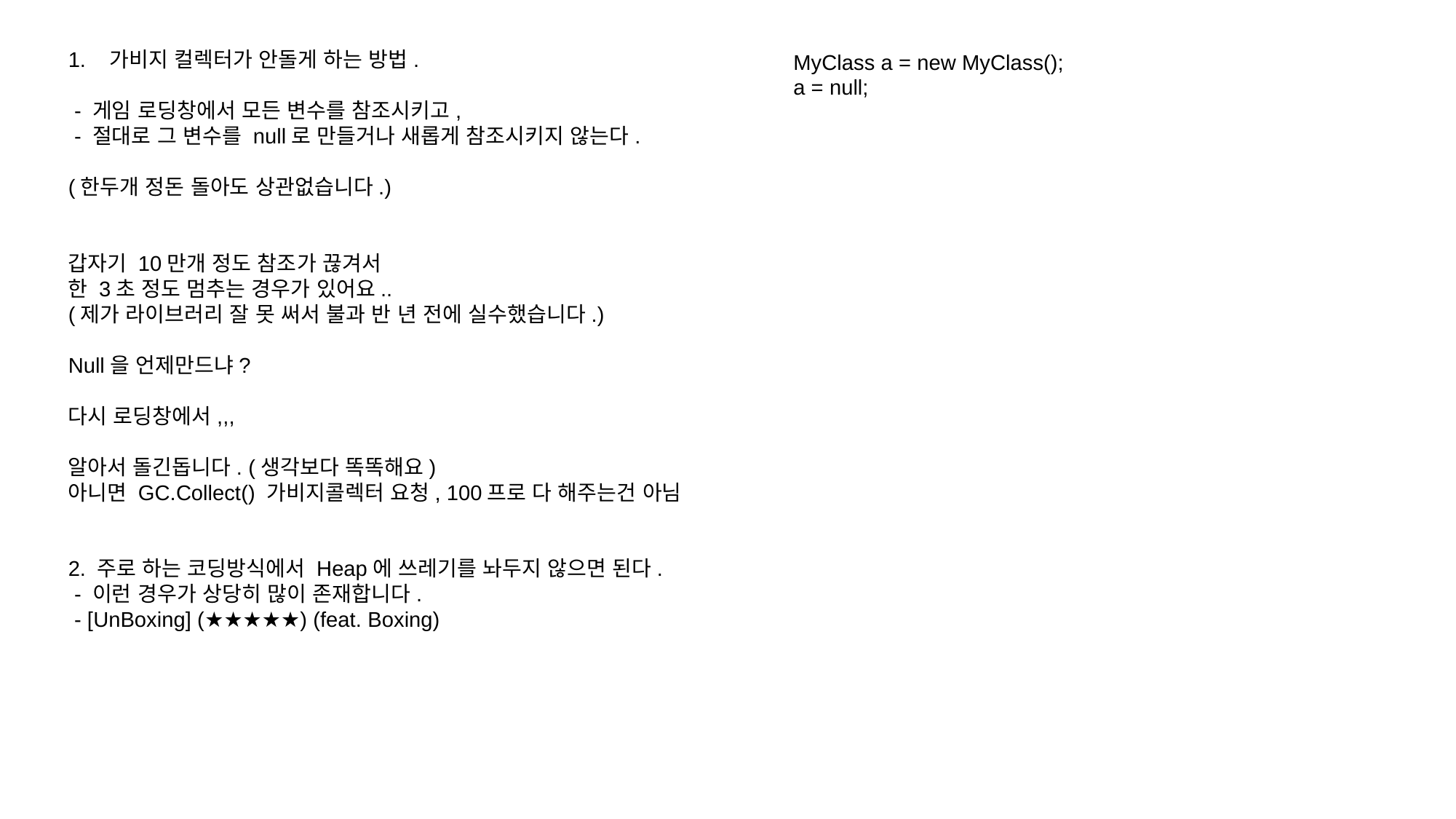

가비지 컬렉터가 안돌게 하는 방법.

 - 게임 로딩창에서 모든 변수를 참조시키고,
 - 절대로 그 변수를 null로 만들거나 새롭게 참조시키지 않는다.

(한두개 정돈 돌아도 상관없습니다.)

갑자기 10만개 정도 참조가 끊겨서
한 3초 정도 멈추는 경우가 있어요..
(제가 라이브러리 잘 못 써서 불과 반 년 전에 실수했습니다.)

Null을 언제만드냐?

다시 로딩창에서,,,

알아서 돌긴돕니다. (생각보다 똑똑해요)
아니면 GC.Collect() 가비지콜렉터 요청, 100프로 다 해주는건 아님

2. 주로 하는 코딩방식에서 Heap에 쓰레기를 놔두지 않으면 된다.
 - 이런 경우가 상당히 많이 존재합니다.
 - [UnBoxing] (★★★★★) (feat. Boxing)

MyClass a = new MyClass();
a = null;